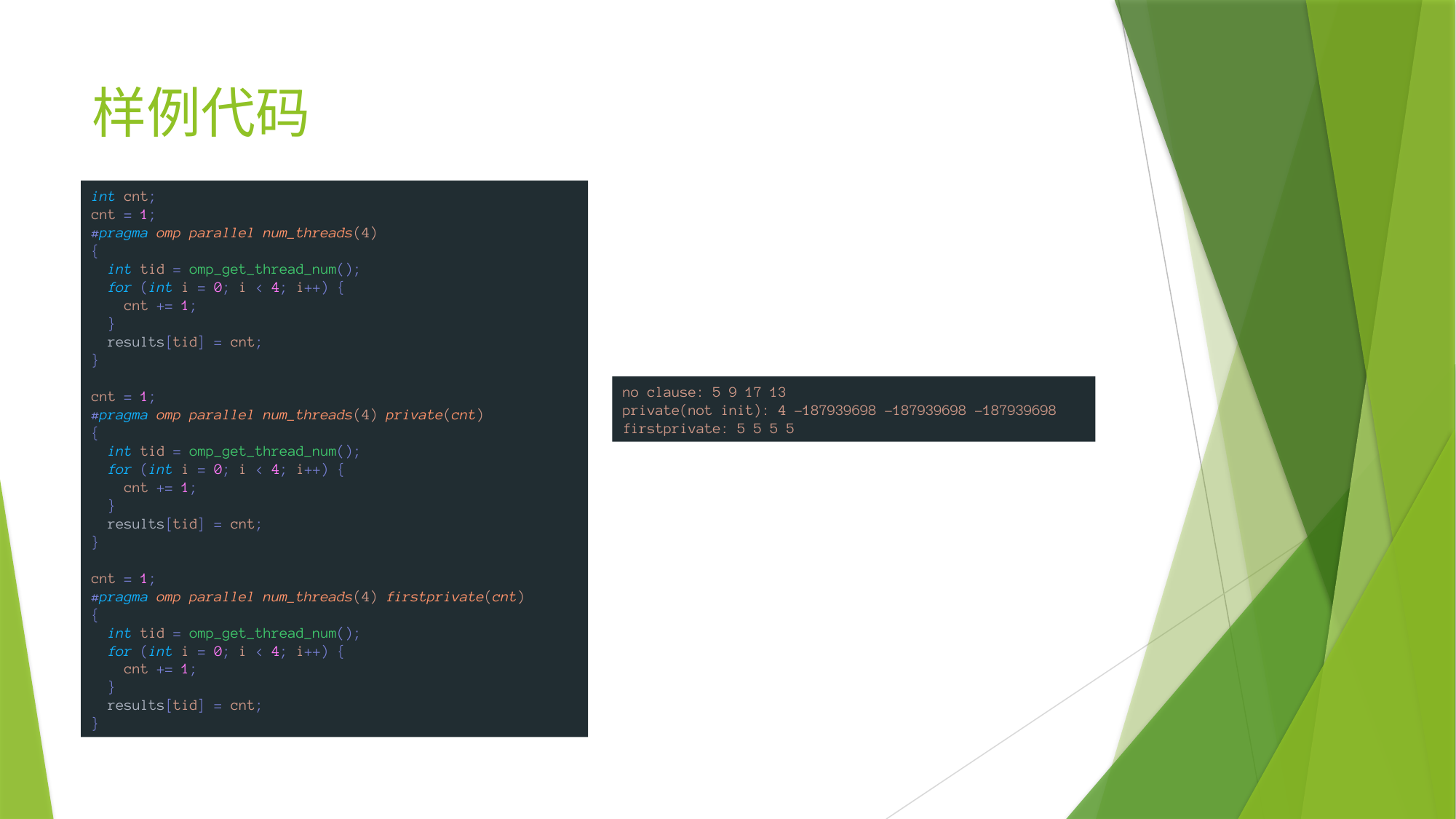

# 样例代码
int cnt;
cnt = 1;
#pragma omp parallel num_threads(4)
{
  int tid = omp_get_thread_num();
  for (int i = 0; i < 4; i++) {
    cnt += 1;
  }
  results[tid] = cnt;
}
cnt = 1;
#pragma omp parallel num_threads(4) private(cnt)
{
  int tid = omp_get_thread_num();
  for (int i = 0; i < 4; i++) {
    cnt += 1;
  }
  results[tid] = cnt;
}
cnt = 1;
#pragma omp parallel num_threads(4) firstprivate(cnt)
{
  int tid = omp_get_thread_num();
  for (int i = 0; i < 4; i++) {
    cnt += 1;
  }
  results[tid] = cnt;
}
no clause: 5 9 17 13
private(not init): 4 -187939698 -187939698 -187939698
firstprivate: 5 5 5 5